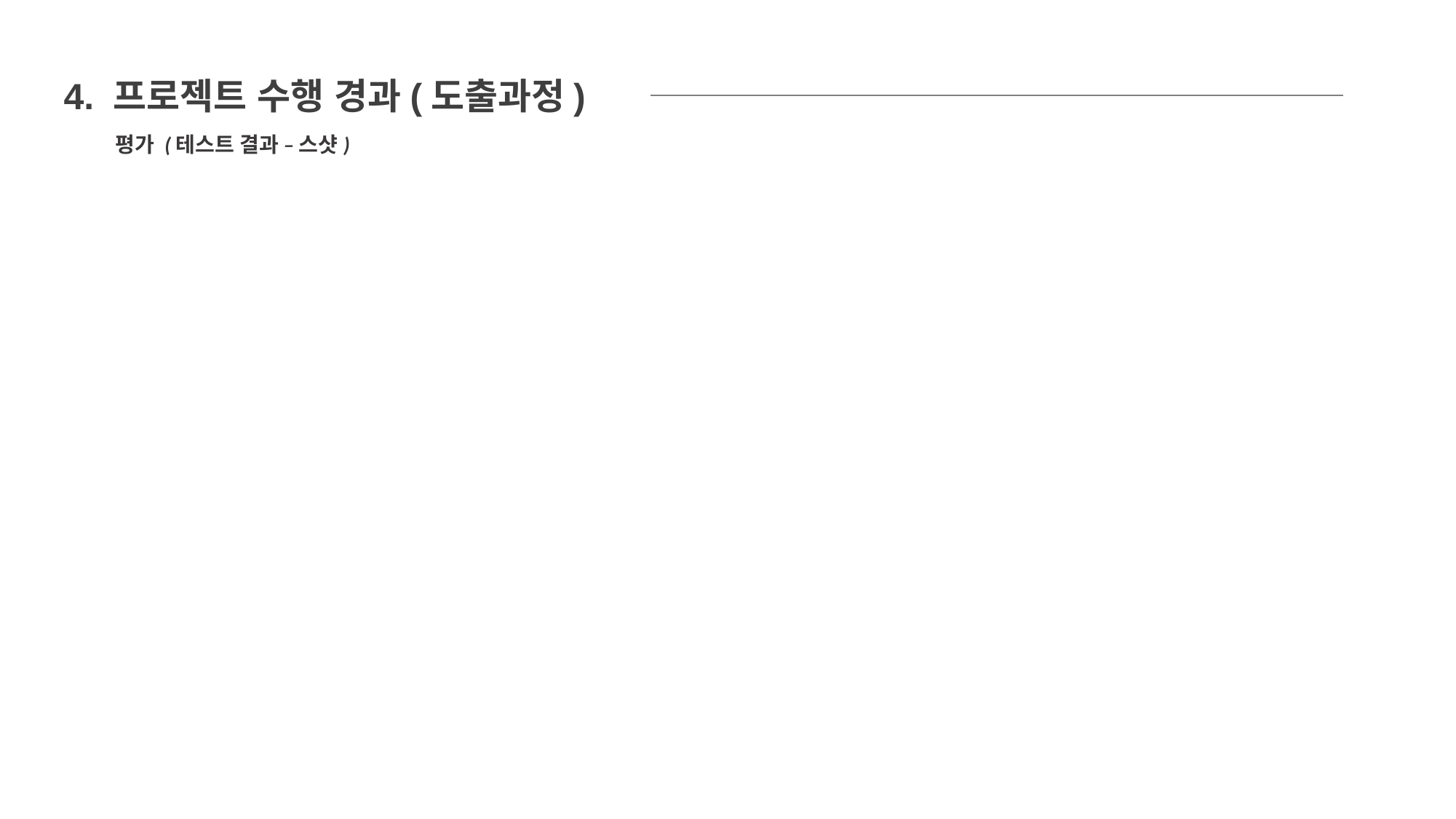

4. 프로젝트 수행 경과(도출과정)
평가 (테스트 결과 – 스샷)